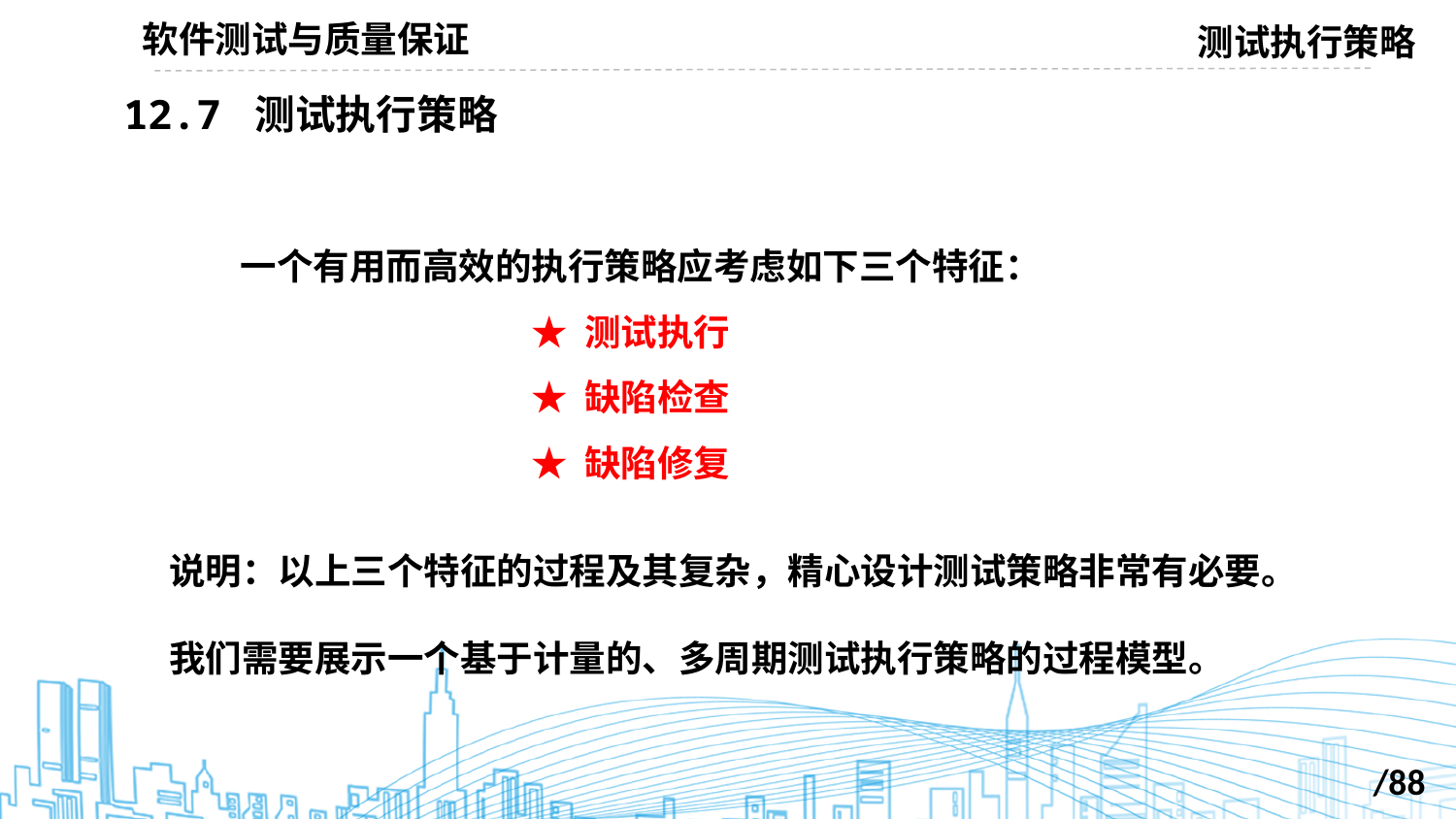

软件测试与质量保证
测试执行策略
12.7 测试执行策略
一个有用而高效的执行策略应考虑如下三个特征：
		★ 测试执行
		★ 缺陷检查
		★ 缺陷修复
说明：以上三个特征的过程及其复杂，精心设计测试策略非常有必要。

我们需要展示一个基于计量的、多周期测试执行策略的过程模型。
5